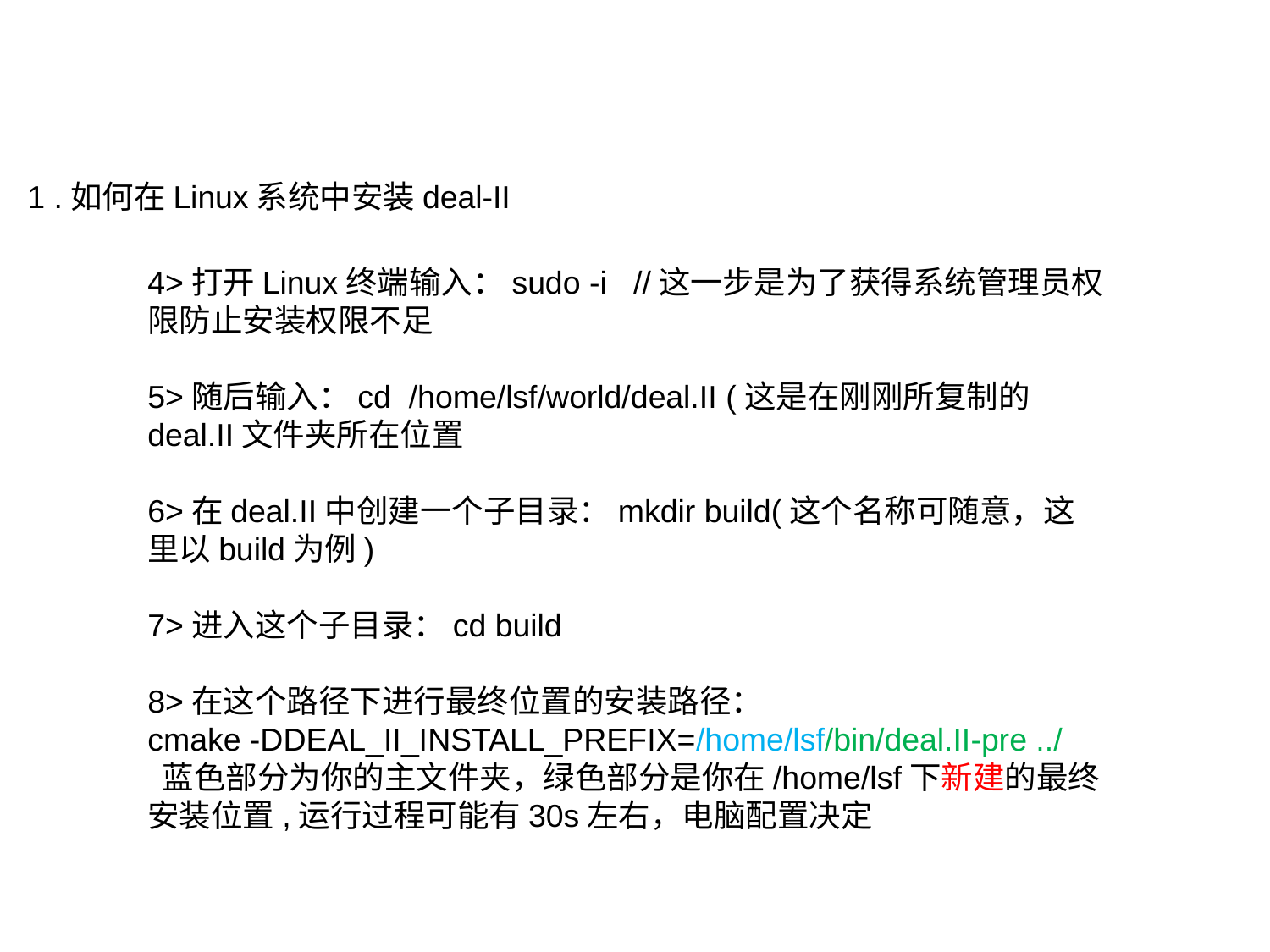

1 .如何在Linux系统中安装deal-II

4>打开Linux终端输入：sudo -i   //这一步是为了获得系统管理员权限防止安装权限不足

5>随后输入：cd  /home/lsf/world/deal.II (这是在刚刚所复制的deal.II文件夹所在位置

6>在deal.II中创建一个子目录：mkdir build(这个名称可随意，这里以build为例)

7>进入这个子目录：cd build

8>在这个路径下进行最终位置的安装路径：
cmake -DDEAL_II_INSTALL_PREFIX=/home/lsf/bin/deal.II-pre ../
 蓝色部分为你的主文件夹，绿色部分是你在/home/lsf下新建的最终安装位置,运行过程可能有30s左右，电脑配置决定